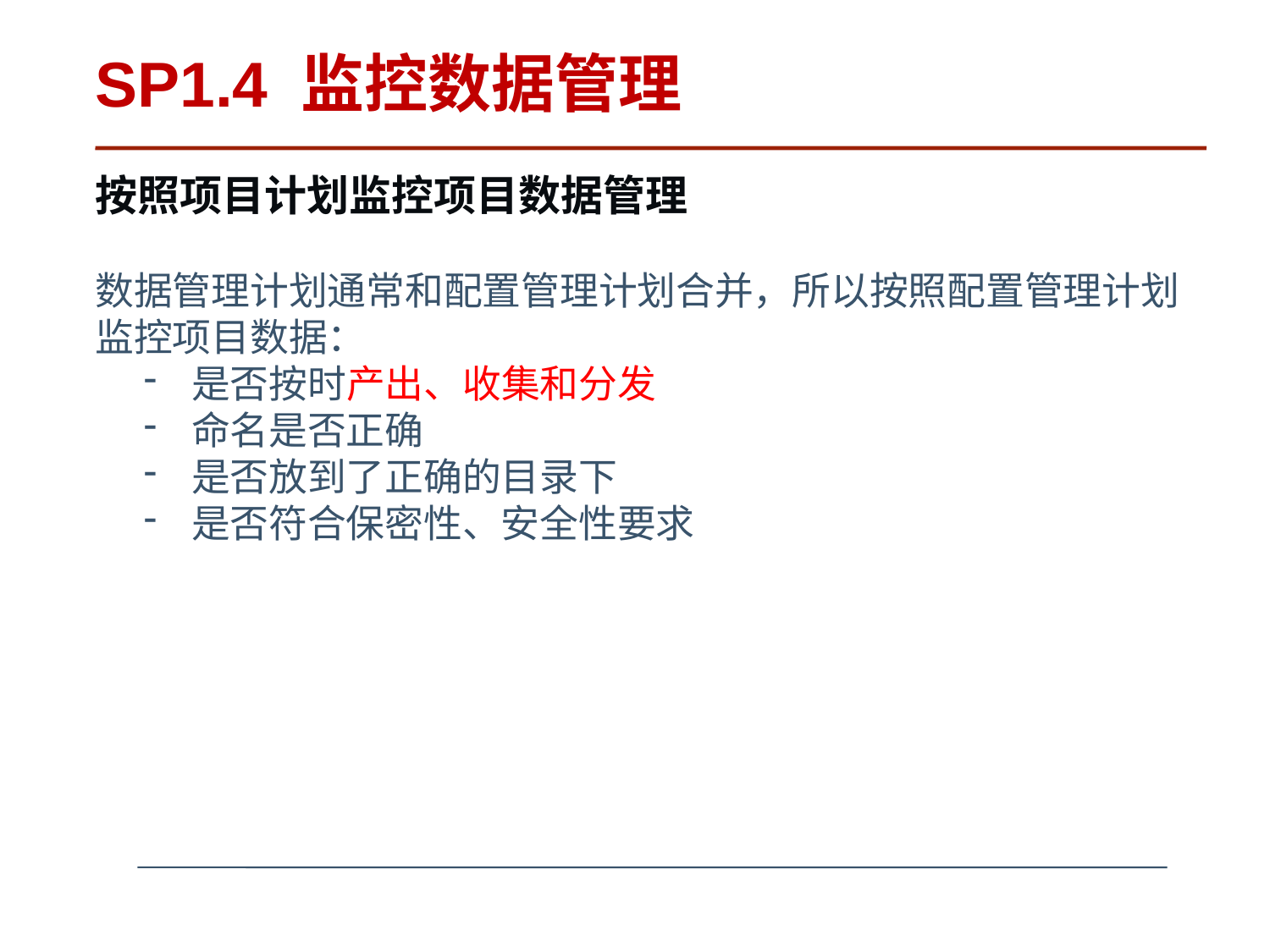

# SP1.4 监控数据管理
按照项目计划监控项目数据管理

数据管理计划通常和配置管理计划合并，所以按照配置管理计划监控项目数据：
是否按时产出、收集和分发
命名是否正确
是否放到了正确的目录下
是否符合保密性、安全性要求